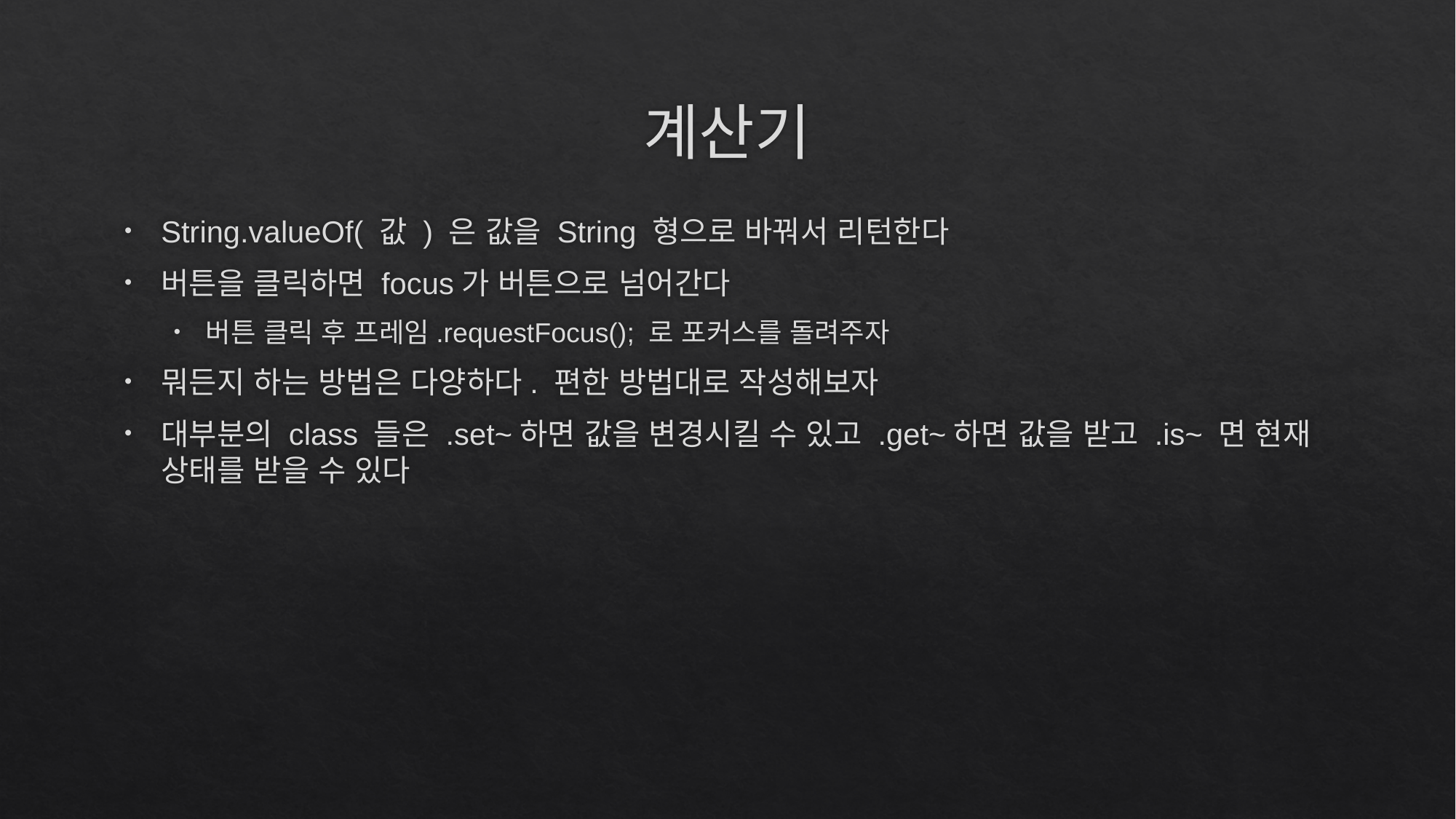

# 계산기
String.valueOf( 값 ) 은 값을 String 형으로 바꿔서 리턴한다
버튼을 클릭하면 focus가 버튼으로 넘어간다
버튼 클릭 후 프레임.requestFocus(); 로 포커스를 돌려주자
뭐든지 하는 방법은 다양하다. 편한 방법대로 작성해보자
대부분의 class 들은 .set~하면 값을 변경시킬 수 있고 .get~하면 값을 받고 .is~ 면 현재 상태를 받을 수 있다